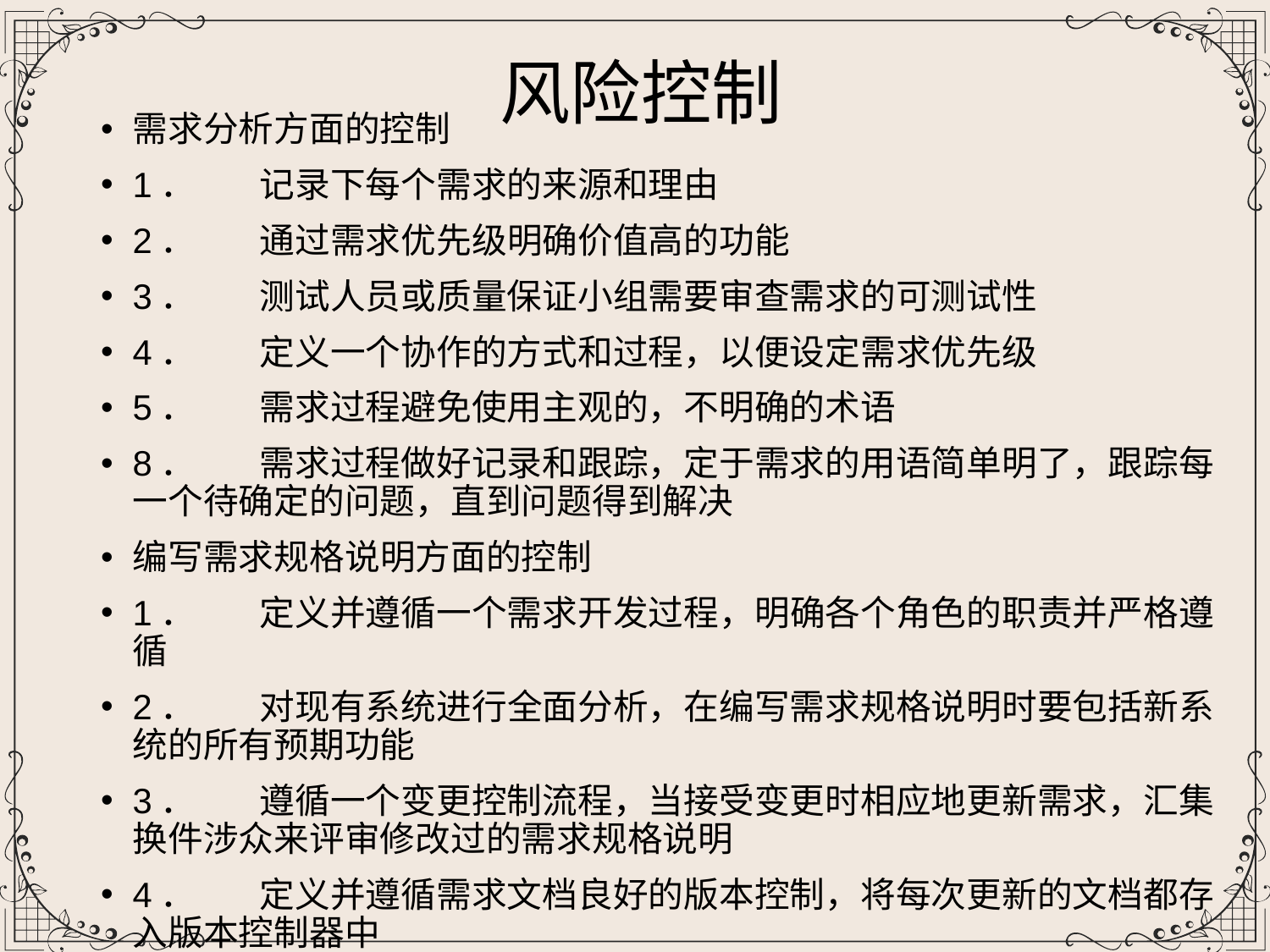

风险控制
需求分析方面的控制
1．	记录下每个需求的来源和理由
2．	通过需求优先级明确价值高的功能
3．	测试人员或质量保证小组需要审查需求的可测试性
4．	定义一个协作的方式和过程，以便设定需求优先级
5．	需求过程避免使用主观的，不明确的术语
8．	需求过程做好记录和跟踪，定于需求的用语简单明了，跟踪每一个待确定的问题，直到问题得到解决
编写需求规格说明方面的控制
1．	定义并遵循一个需求开发过程，明确各个角色的职责并严格遵循
2．	对现有系统进行全面分析，在编写需求规格说明时要包括新系统的所有预期功能
3．	遵循一个变更控制流程，当接受变更时相应地更新需求，汇集换件涉众来评审修改过的需求规格说明
4．	定义并遵循需求文档良好的版本控制，将每次更新的文档都存入版本控制器中